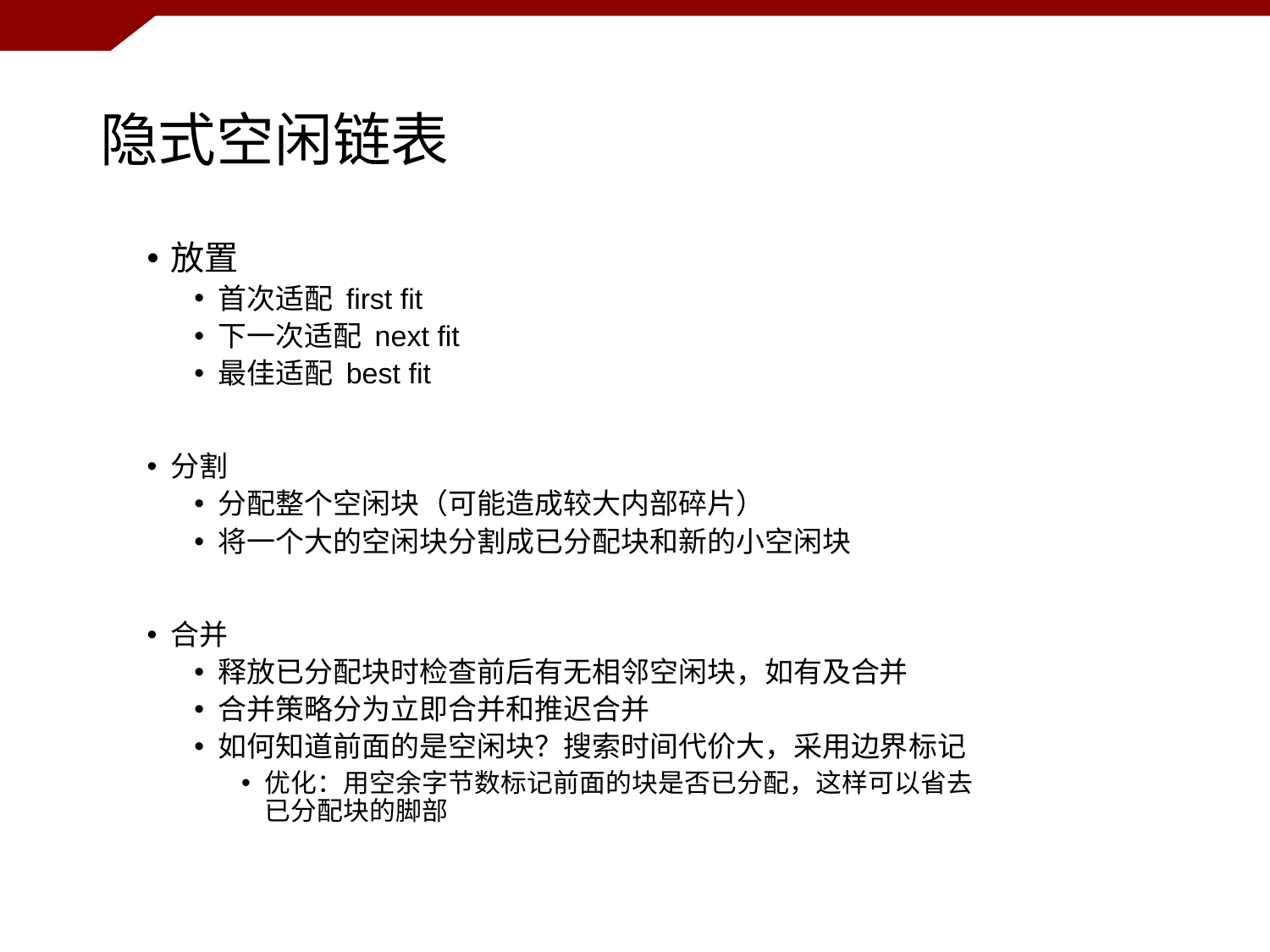

# 隐式空闲链表
放置
首次适配 first fit
下一次适配 next fit
最佳适配 best fit

分割
分配整个空闲块（可能造成较大内部碎片）
将一个大的空闲块分割成已分配块和新的小空闲块

合并
释放已分配块时检查前后有无相邻空闲块，如有及合并
合并策略分为立即合并和推迟合并
如何知道前面的是空闲块？搜索时间代价大，采用边界标记
优化：用空余字节数标记前面的块是否已分配，这样可以省去已分配块的脚部